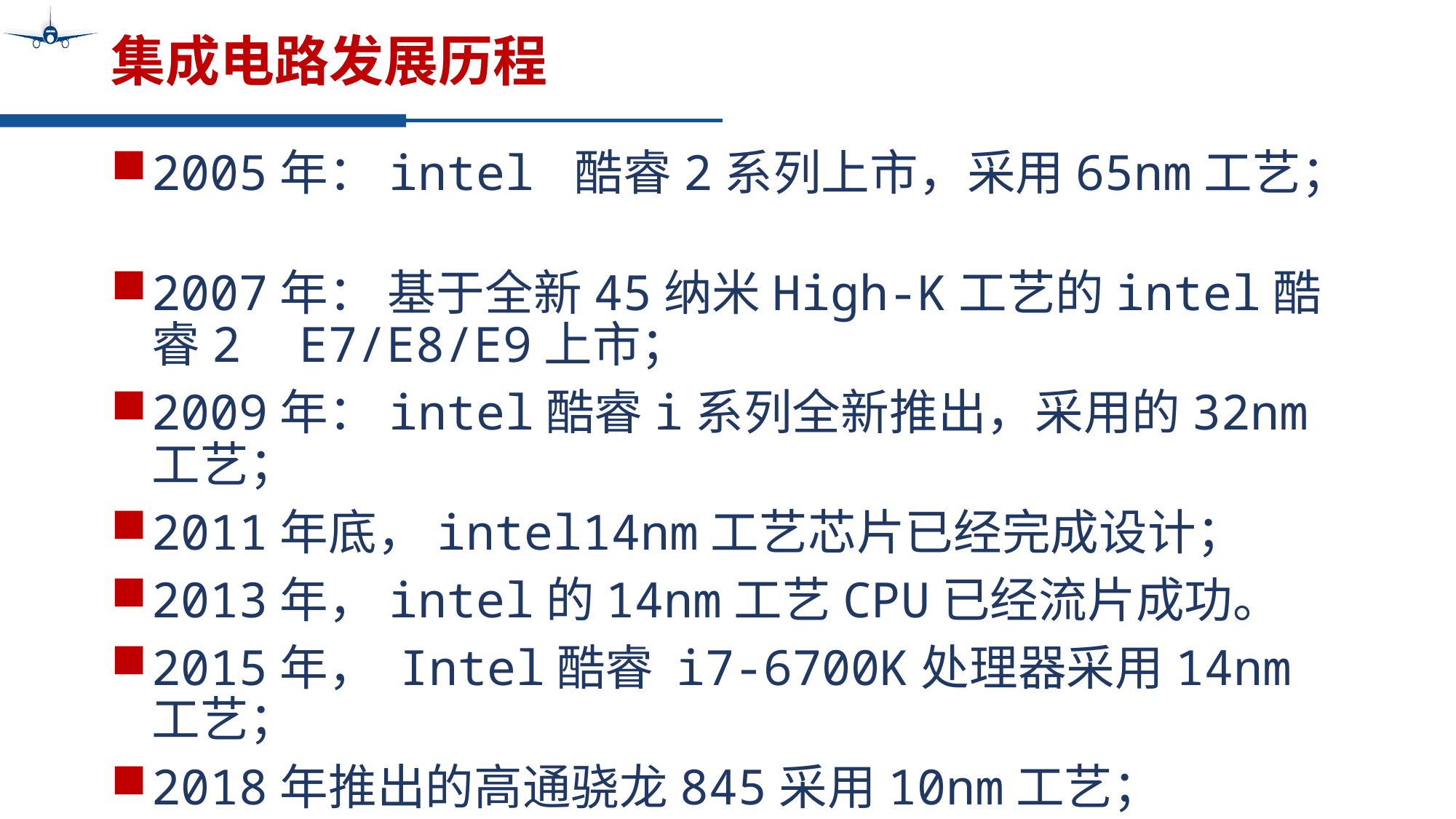

# 集成电路发展历程
2005年：intel 酷睿2系列上市，采用65nm工艺；
2007年： 基于全新45纳米High-K工艺的intel酷睿2  E7/E8/E9上市；
2009年：intel酷睿i系列全新推出，采用的32nm工艺；
2011年底，intel14nm工艺芯片已经完成设计；
2013年，intel的14nm工艺CPU已经流片成功。
2015年， Intel酷睿 i7-6700K处理器采用14nm工艺；
2018年推出的高通骁龙845采用10nm工艺；
2018年推出的华为麒麟980采用7nm工艺；